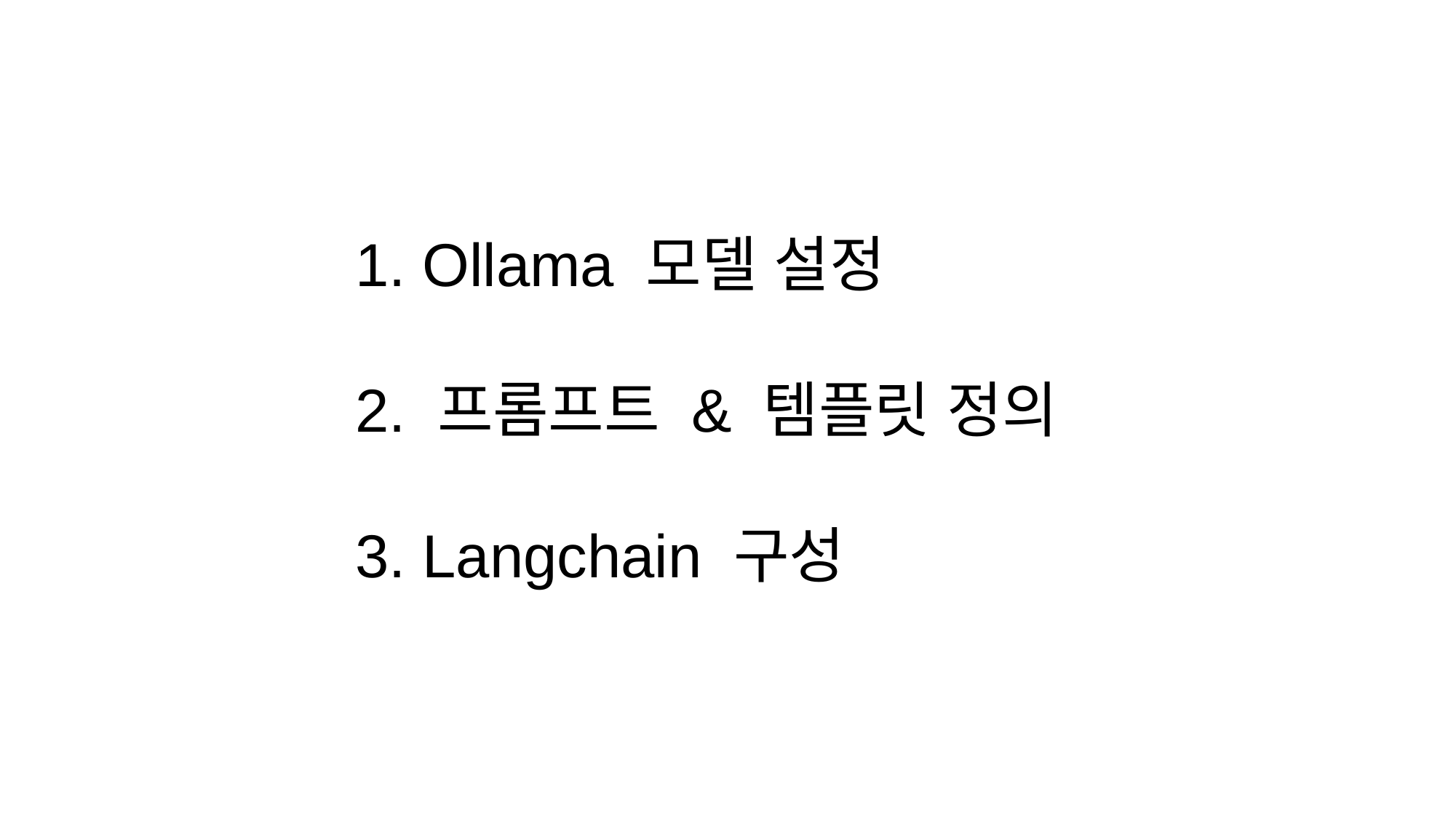

1. Ollama 모델 설정

2. 프롬프트 & 템플릿 정의

3. Langchain 구성